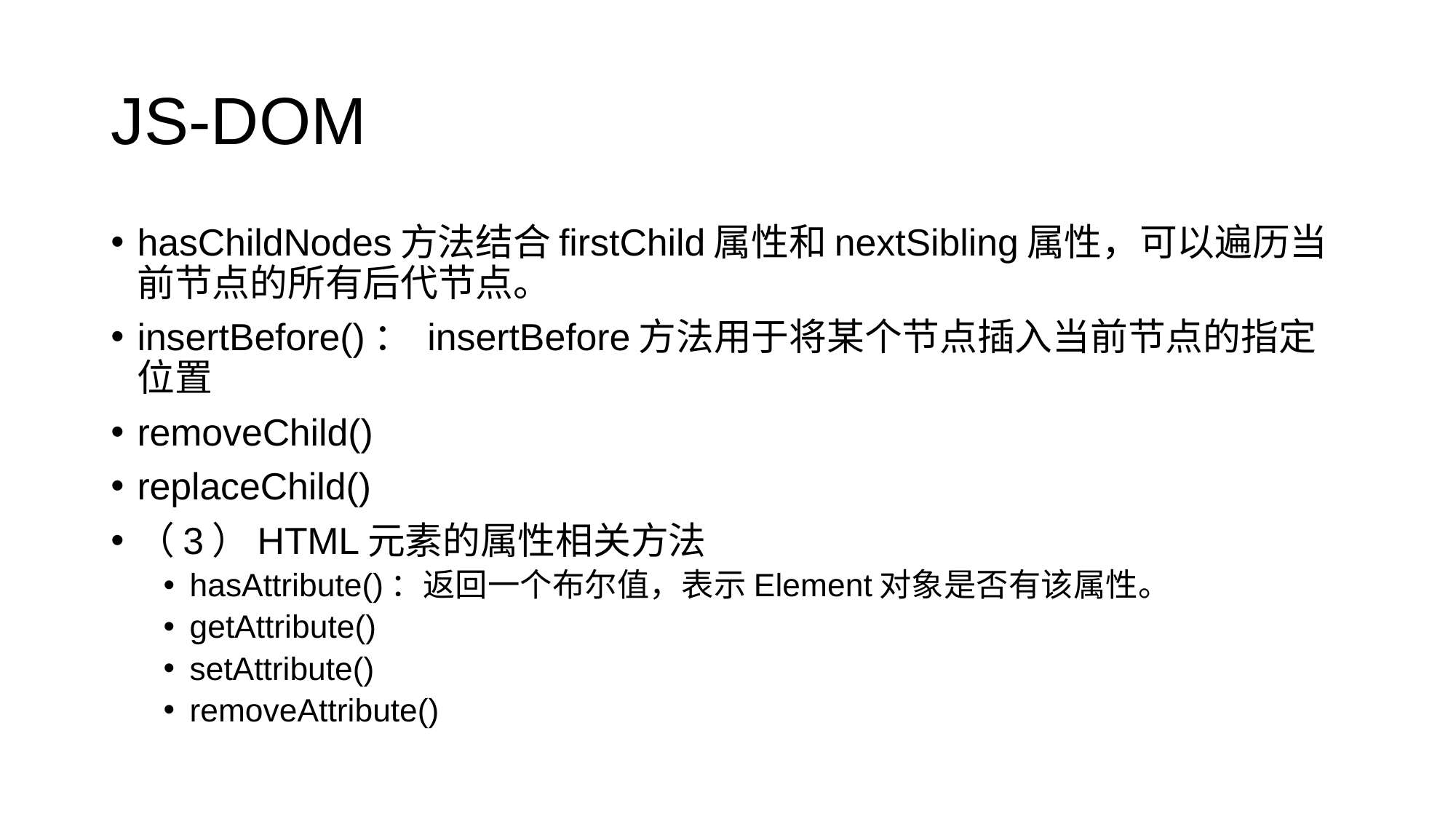

# JS-DOM
hasChildNodes方法结合firstChild属性和nextSibling属性，可以遍历当前节点的所有后代节点。
insertBefore()： insertBefore方法用于将某个节点插入当前节点的指定位置
removeChild()
replaceChild()
（3）HTML元素的属性相关方法
hasAttribute()：返回一个布尔值，表示Element对象是否有该属性。
getAttribute()
setAttribute()
removeAttribute()